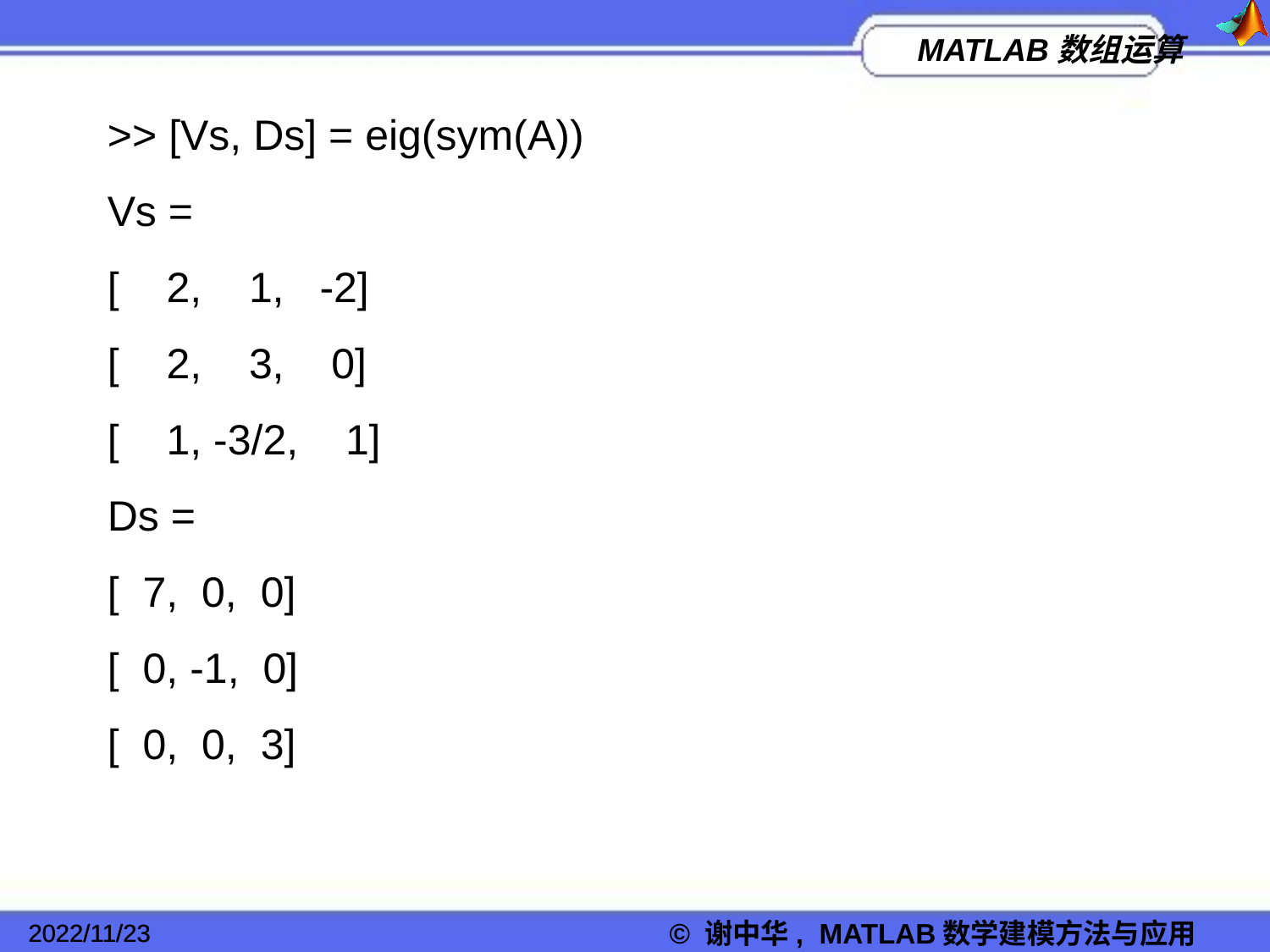

>> [Vs, Ds] = eig(sym(A))
Vs =
[    2,    1,   -2]
[    2,    3,    0]
[    1, -3/2,    1]
Ds =
[  7,  0,  0]
[  0, -1,  0]
[  0,  0,  3]
2022/11/23
© 谢中华,  MATLAB数学建模方法与应用